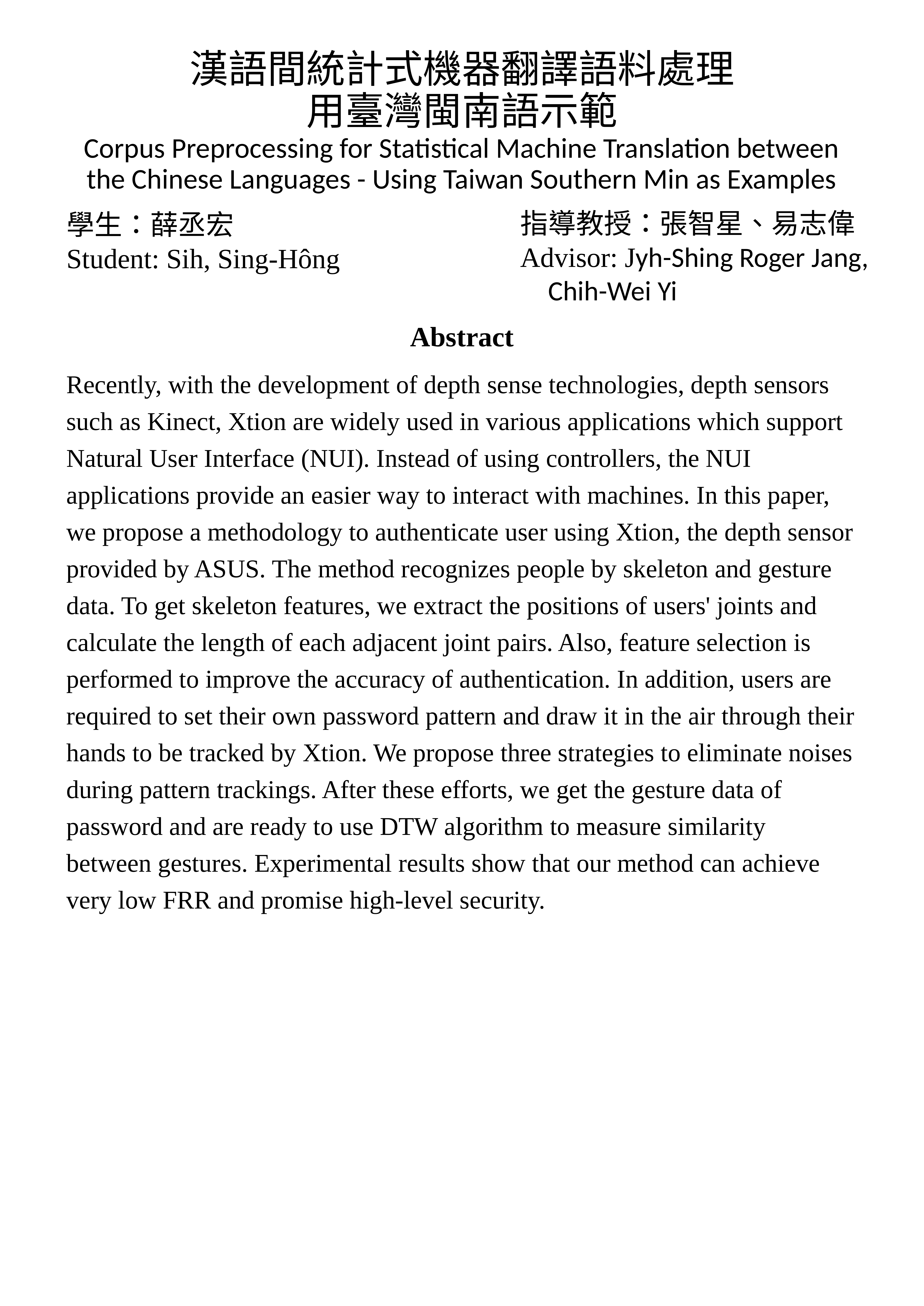

# 漢語間統計式機器翻譯語料處理 用臺灣閩南語示範 Corpus Preprocessing for Statistical Machine Translation between the Chinese Languages - Using Taiwan Southern Min as Examples
指導教授：張智星、易志偉
Advisor: Jyh-Shing Roger Jang,
	Chih-Wei Yi
學生：薛丞宏
Student: Sih, Sing-Hông
Abstract
Recently, with the development of depth sense technologies, depth sensors such as Kinect, Xtion are widely used in various applications which support Natural User Interface (NUI). Instead of using controllers, the NUI applications provide an easier way to interact with machines. In this paper, we propose a methodology to authenticate user using Xtion, the depth sensor provided by ASUS. The method recognizes people by skeleton and gesture data. To get skeleton features, we extract the positions of users' joints and calculate the length of each adjacent joint pairs. Also, feature selection is performed to improve the accuracy of authentication. In addition, users are required to set their own password pattern and draw it in the air through their hands to be tracked by Xtion. We propose three strategies to eliminate noises during pattern trackings. After these efforts, we get the gesture data of password and are ready to use DTW algorithm to measure similarity between gestures. Experimental results show that our method can achieve very low FRR and promise high-level security.